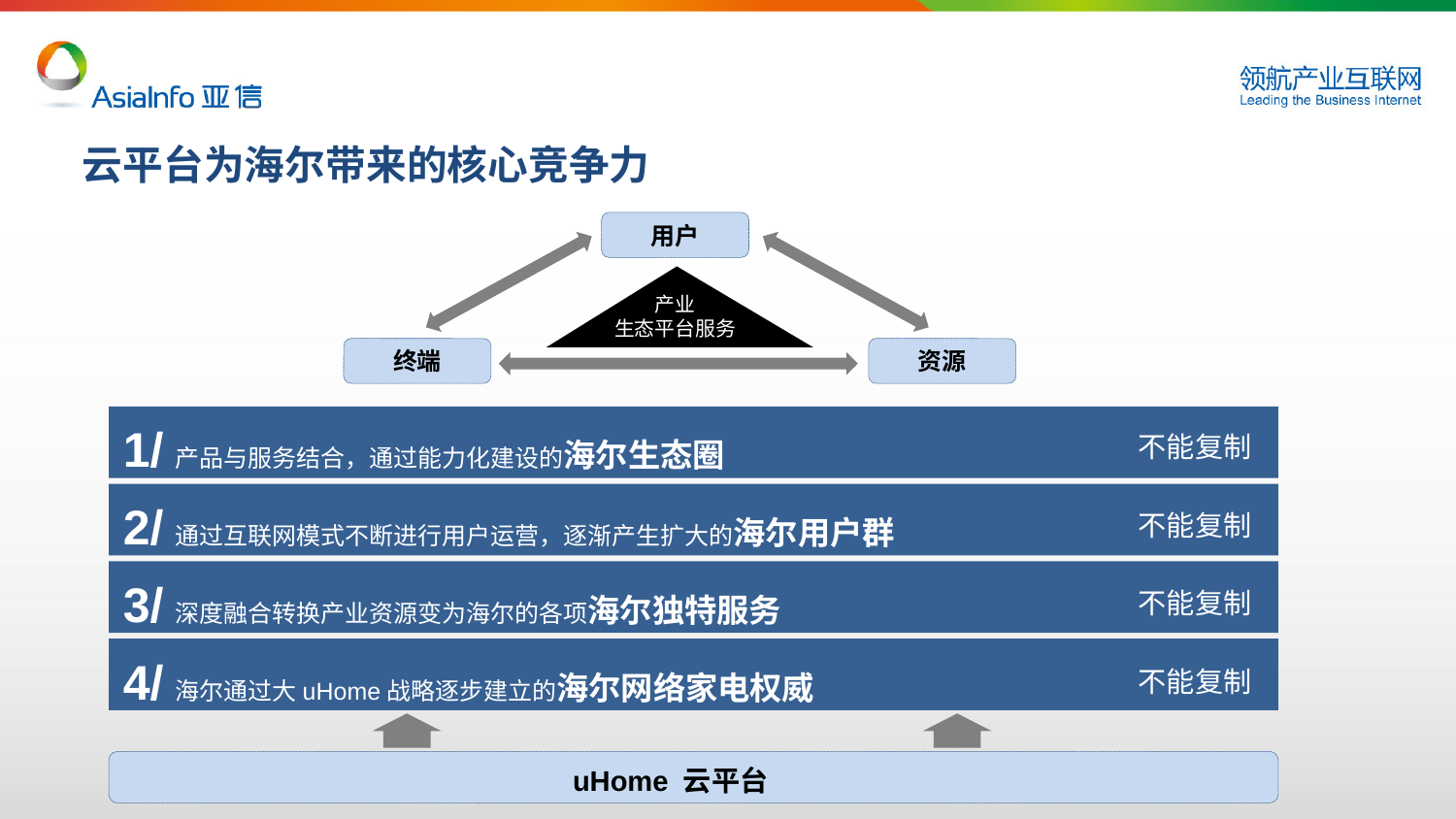

云平台为海尔带来的核心竞争力
用户

产业
生态平台服务
终端
资源

1/产品与服务结合，通过能力化建设的海尔生态圈
不能复制
2/通过互联网模式不断进行用户运营，逐渐产生扩大的海尔用户群
不能复制
3/深度融合转换产业资源变为海尔的各项海尔独特服务
不能复制
4/海尔通过大uHome战略逐步建立的海尔网络家电权威
不能复制

uHome 云平台